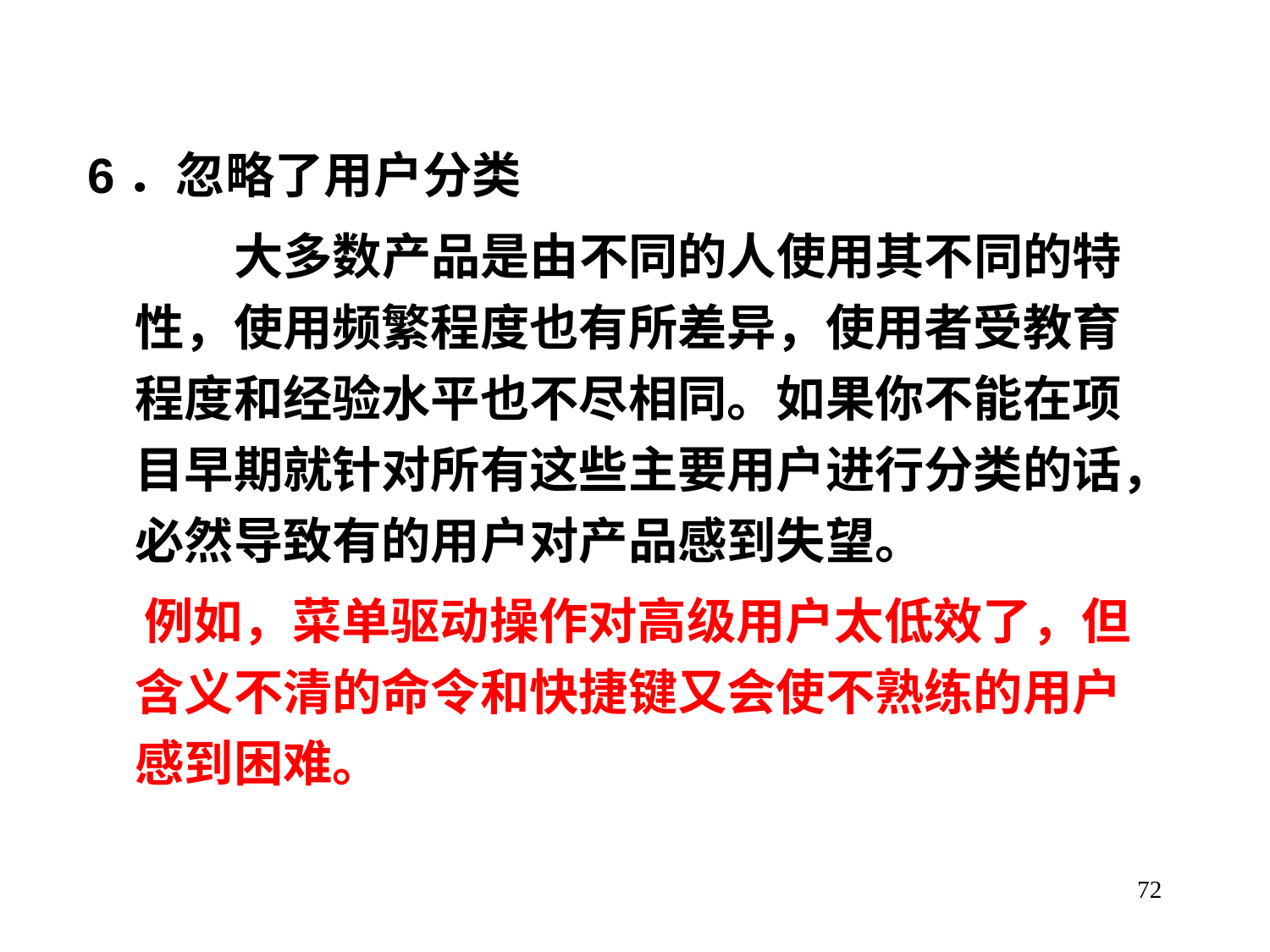

# 6．忽略了用户分类
            大多数产品是由不同的人使用其不同的特性，使用频繁程度也有所差异，使用者受教育程度和经验水平也不尽相同。如果你不能在项目早期就针对所有这些主要用户进行分类的话，必然导致有的用户对产品感到失望。
    例如，菜单驱动操作对高级用户太低效了，但含义不清的命令和快捷键又会使不熟练的用户感到困难。

72